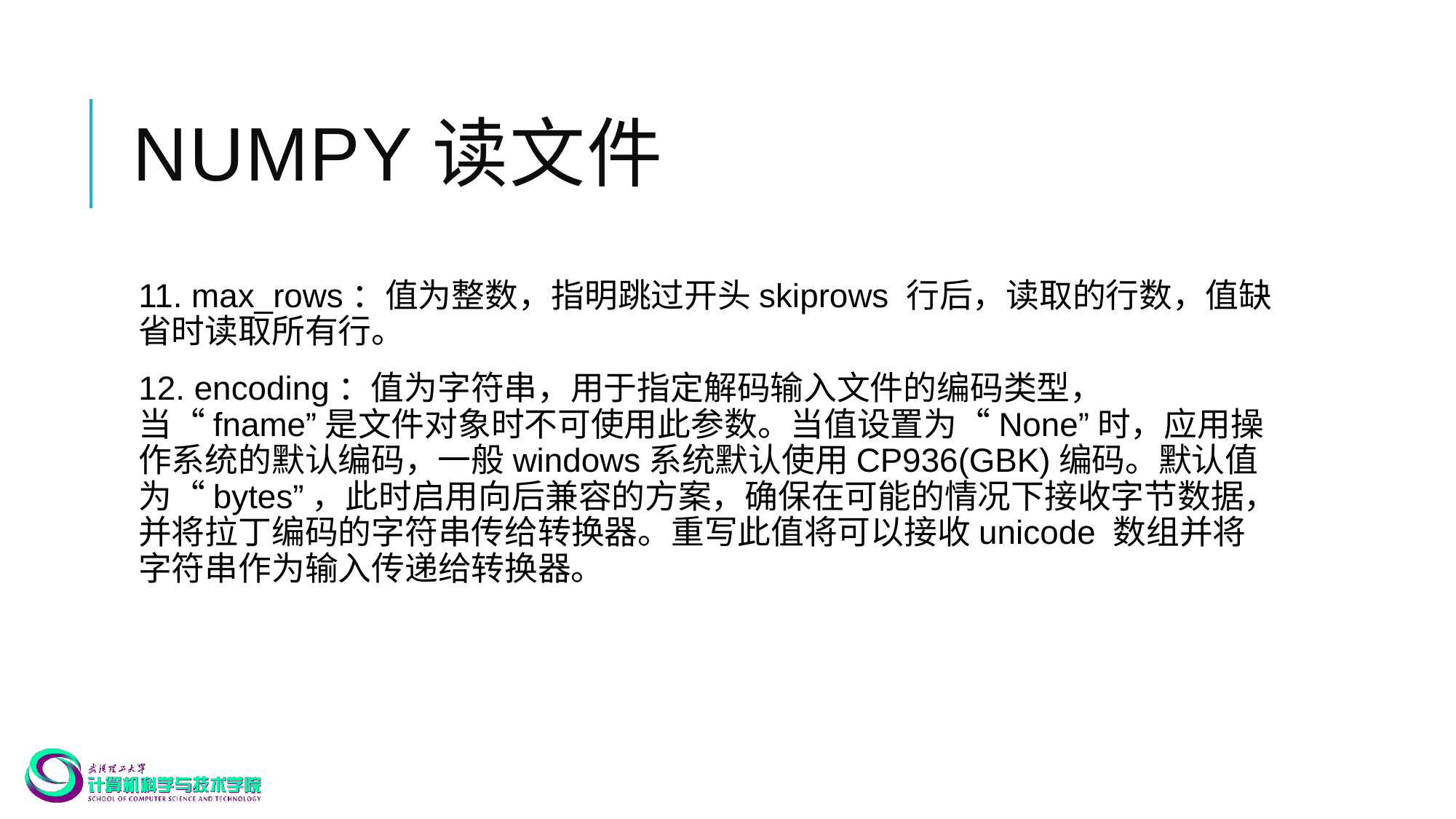

# NumPy读文件
11. max_rows：值为整数，指明跳过开头skiprows 行后，读取的行数，值缺省时读取所有行。
12. encoding：值为字符串，用于指定解码输入文件的编码类型，当“fname”是文件对象时不可使用此参数。当值设置为“None”时，应用操作系统的默认编码，一般windows系统默认使用CP936(GBK)编码。默认值为“bytes”，此时启用向后兼容的方案，确保在可能的情况下接收字节数据，并将拉丁编码的字符串传给转换器。重写此值将可以接收unicode 数组并将字符串作为输入传递给转换器。